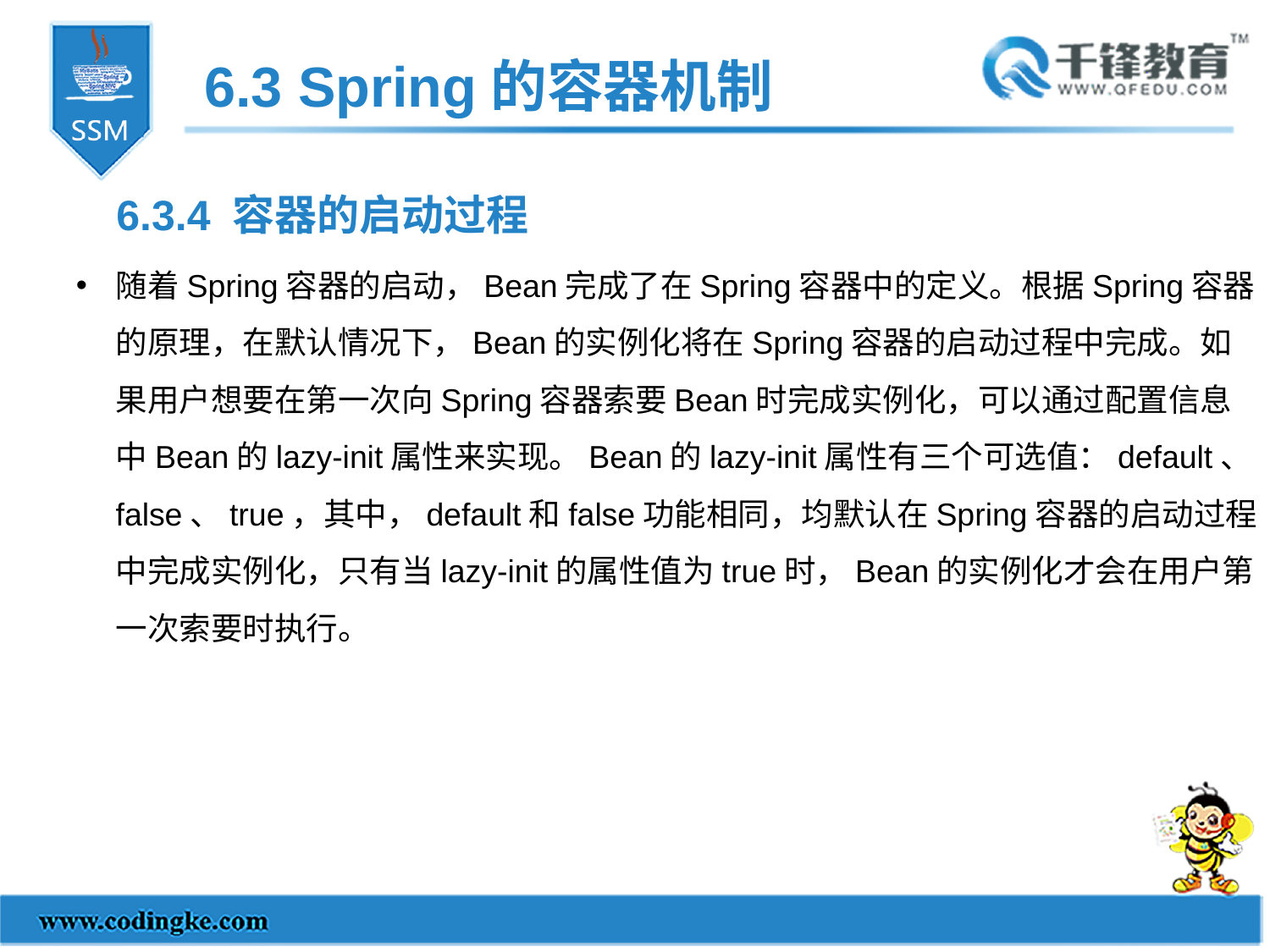

6.3 Spring的容器机制
6.3.4 容器的启动过程
随着Spring容器的启动，Bean完成了在Spring容器中的定义。根据Spring容器的原理，在默认情况下，Bean的实例化将在Spring容器的启动过程中完成。如果用户想要在第一次向Spring容器索要Bean时完成实例化，可以通过配置信息中Bean的lazy-init属性来实现。Bean的lazy-init属性有三个可选值：default、false、true，其中，default和false功能相同，均默认在Spring容器的启动过程中完成实例化，只有当lazy-init的属性值为true时，Bean的实例化才会在用户第一次索要时执行。